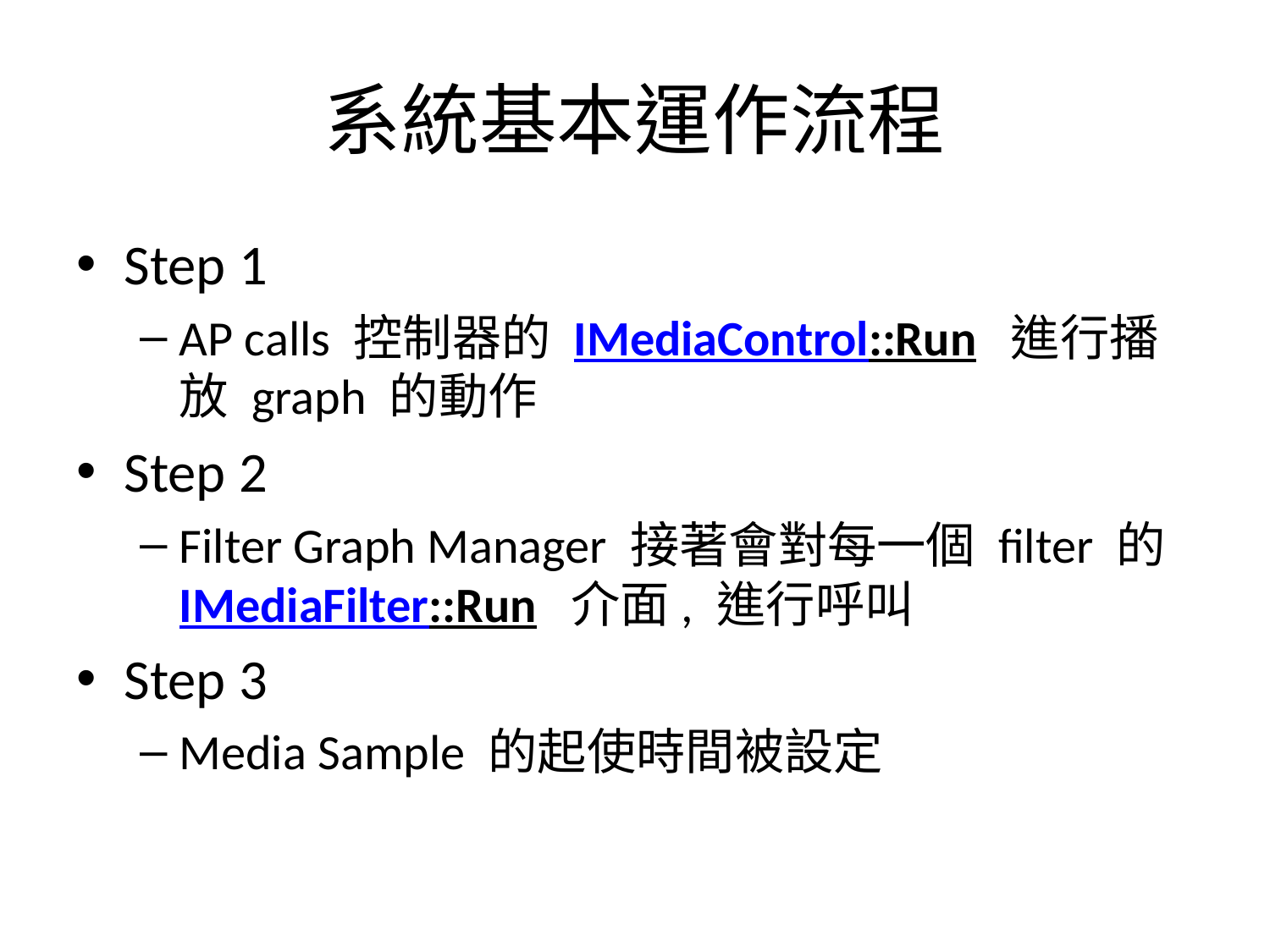

# 系統基本運作流程
Step 1
AP calls 控制器的 IMediaControl::Run  進行播放 graph 的動作
Step 2
Filter Graph Manager 接著會對每一個 filter 的 IMediaFilter::Run  介面, 進行呼叫
Step 3
Media Sample 的起使時間被設定